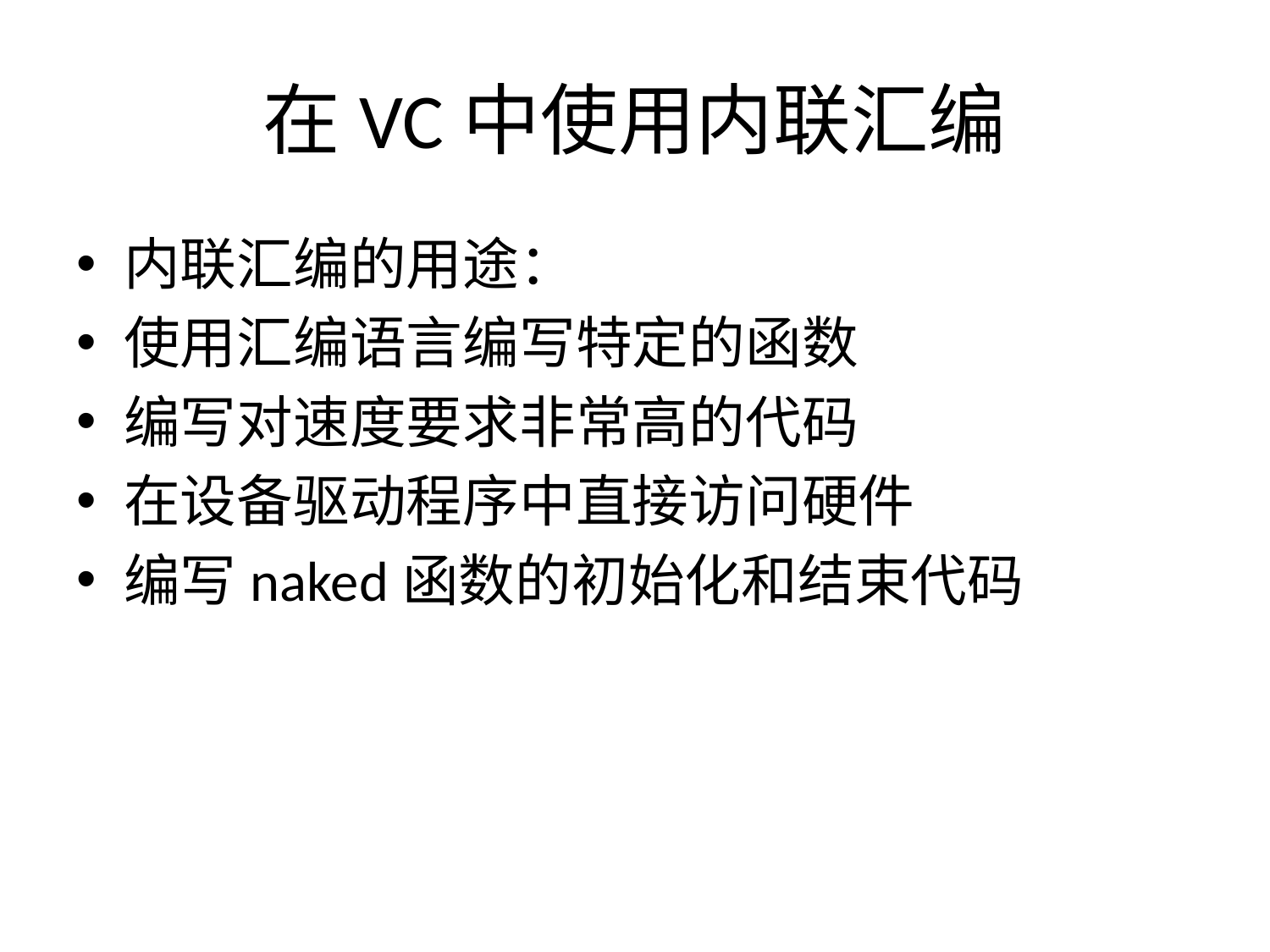

# 在VC中使用内联汇编
内联汇编的用途：
使用汇编语言编写特定的函数
编写对速度要求非常高的代码
在设备驱动程序中直接访问硬件
编写naked函数的初始化和结束代码